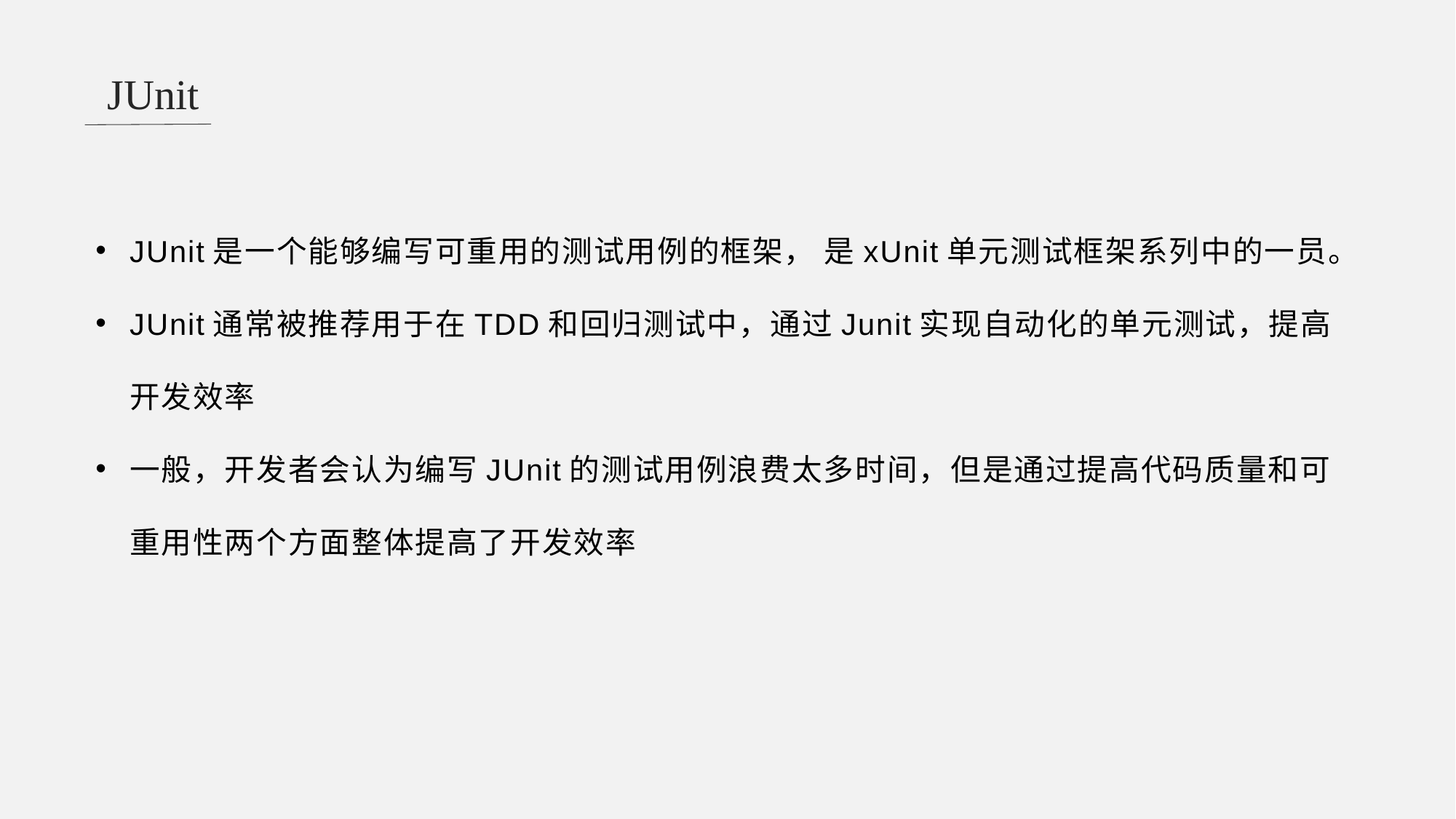

JUnit
JUnit是一个能够编写可重用的测试用例的框架， 是xUnit单元测试框架系列中的一员。
JUnit通常被推荐用于在TDD和回归测试中，通过Junit实现自动化的单元测试，提高开发效率
一般，开发者会认为编写JUnit的测试用例浪费太多时间，但是通过提高代码质量和可重用性两个方面整体提高了开发效率